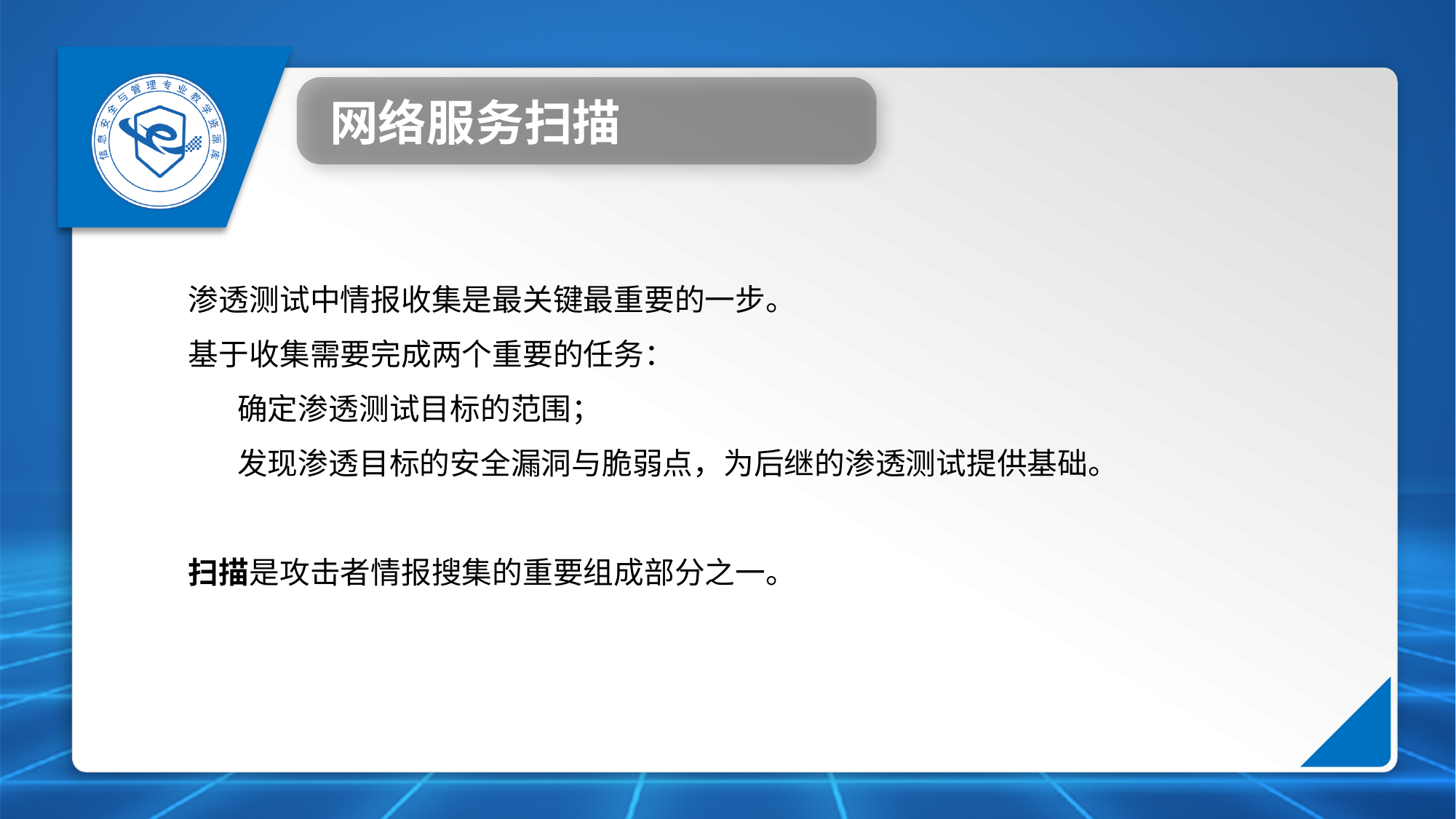

网络服务扫描
渗透测试中情报收集是最关键最重要的一步。
基于收集需要完成两个重要的任务：
	确定渗透测试目标的范围；
	发现渗透目标的安全漏洞与脆弱点，为后继的渗透测试提供基础。

扫描是攻击者情报搜集的重要组成部分之一。